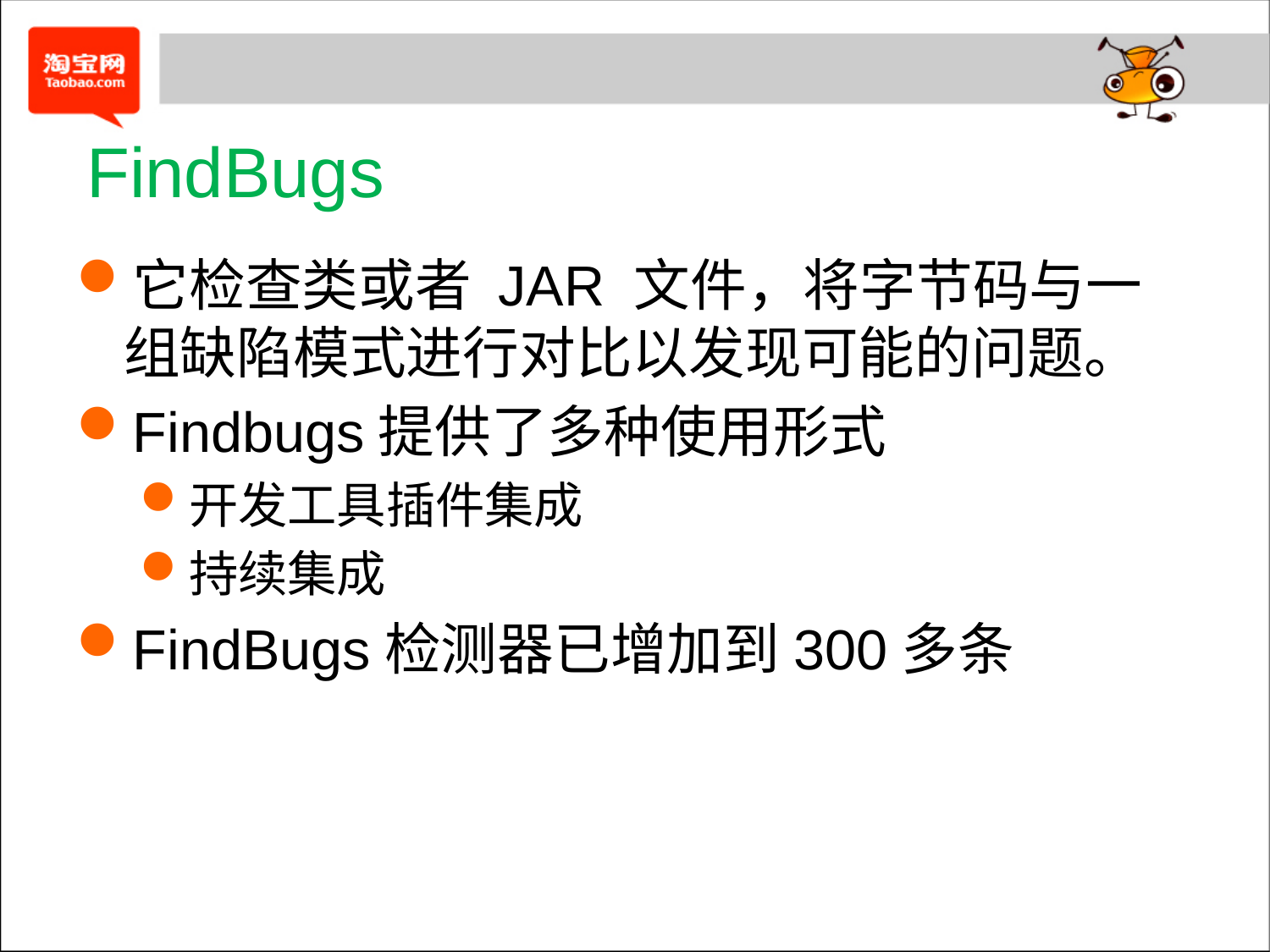

# FindBugs
它检查类或者 JAR 文件，将字节码与一组缺陷模式进行对比以发现可能的问题。
Findbugs提供了多种使用形式
开发工具插件集成
持续集成
FindBugs检测器已增加到300多条